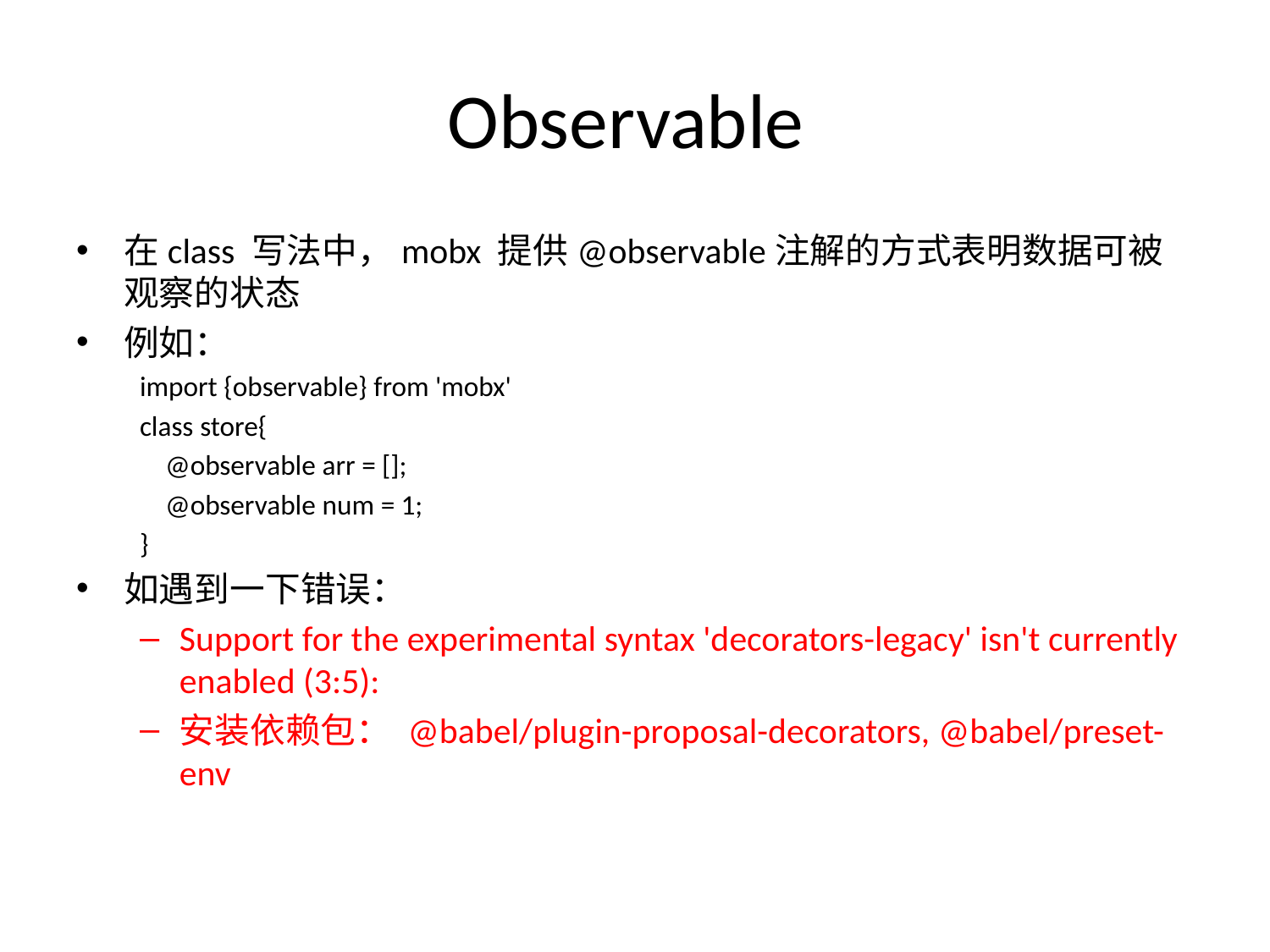

# Observable
在class 写法中，mobx 提供@observable注解的方式表明数据可被观察的状态
例如：
import {observable} from 'mobx'
class store{
    @observable arr = [];
    @observable num = 1;
}
如遇到一下错误：
Support for the experimental syntax 'decorators-legacy' isn't currently enabled (3:5):
安装依赖包： @babel/plugin-proposal-decorators, @babel/preset-env